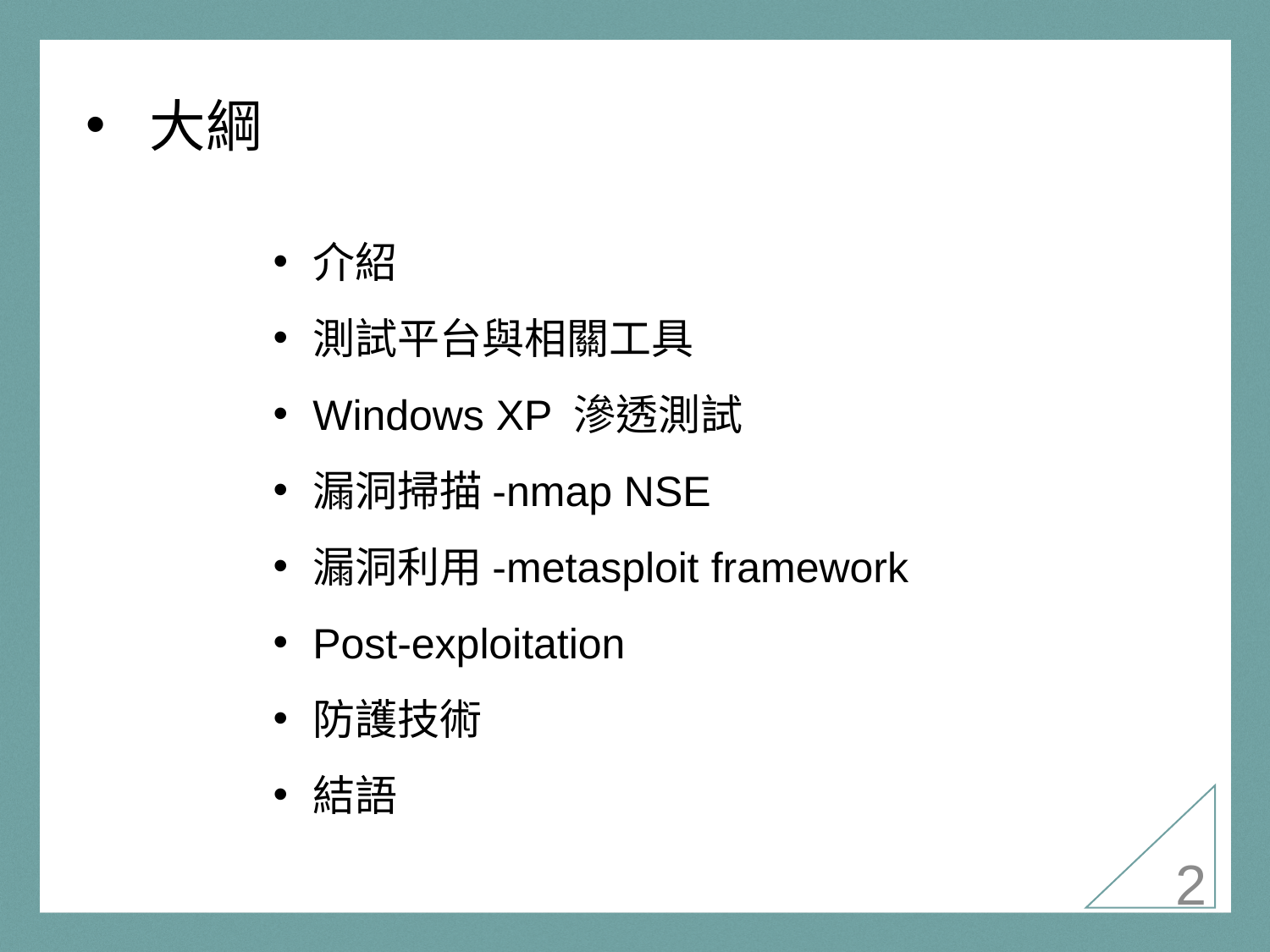

大綱
介紹
測試平台與相關工具
Windows XP 滲透測試
漏洞掃描-nmap NSE
漏洞利用-metasploit framework
Post-exploitation
防護技術
結語

2